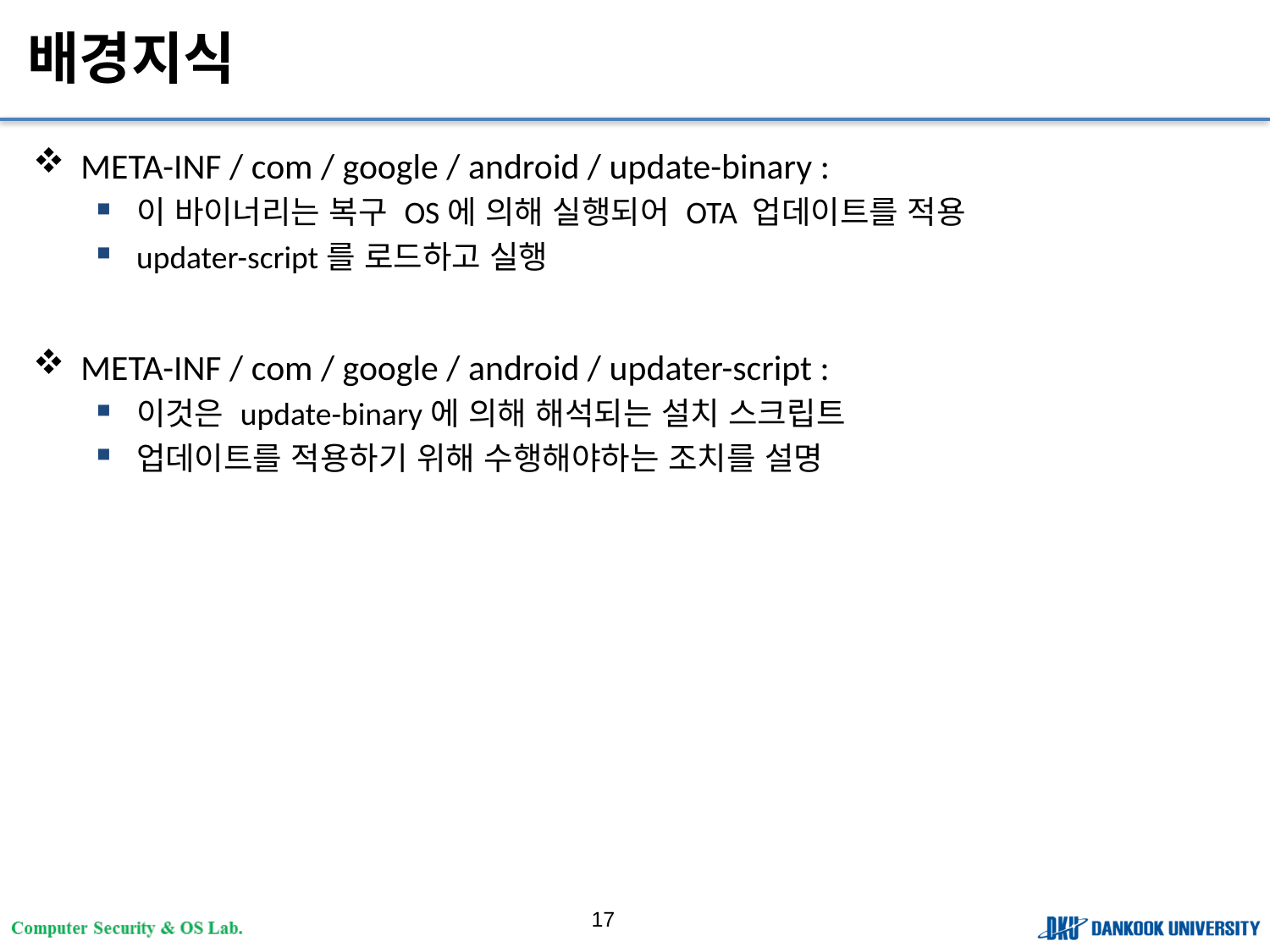

# 배경지식
META-INF / com / google / android / update-binary :
이 바이너리는 복구 OS에 의해 실행되어 OTA 업데이트를 적용
updater-script를 로드하고 실행

META-INF / com / google / android / updater-script :
이것은 update-binary에 의해 해석되는 설치 스크립트
업데이트를 적용하기 위해 수행해야하는 조치를 설명

17